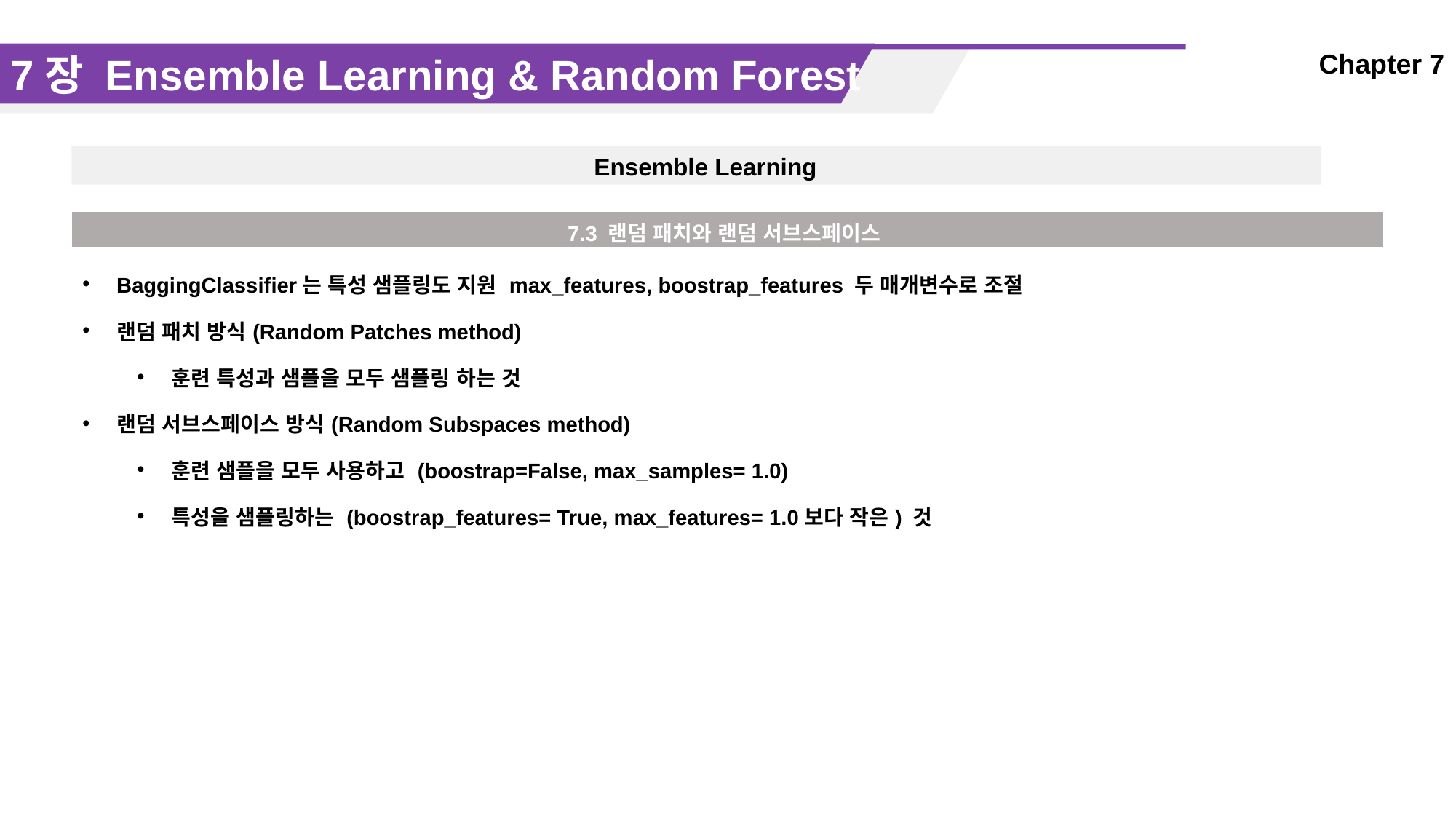

7장 Ensemble Learning & Random Forest
Chapter 7

Ensemble Learning
| 7.3 랜덤 패치와 랜덤 서브스페이스 |
| --- |
| BaggingClassifier는 특성 샘플링도 지원 max\_features, boostrap\_features 두 매개변수로 조절 랜덤 패치 방식(Random Patches method) 훈련 특성과 샘플을 모두 샘플링 하는 것 랜덤 서브스페이스 방식(Random Subspaces method) 훈련 샘플을 모두 사용하고 (boostrap=False, max\_samples= 1.0) 특성을 샘플링하는 (boostrap\_features= True, max\_features= 1.0보다 작은) 것 |